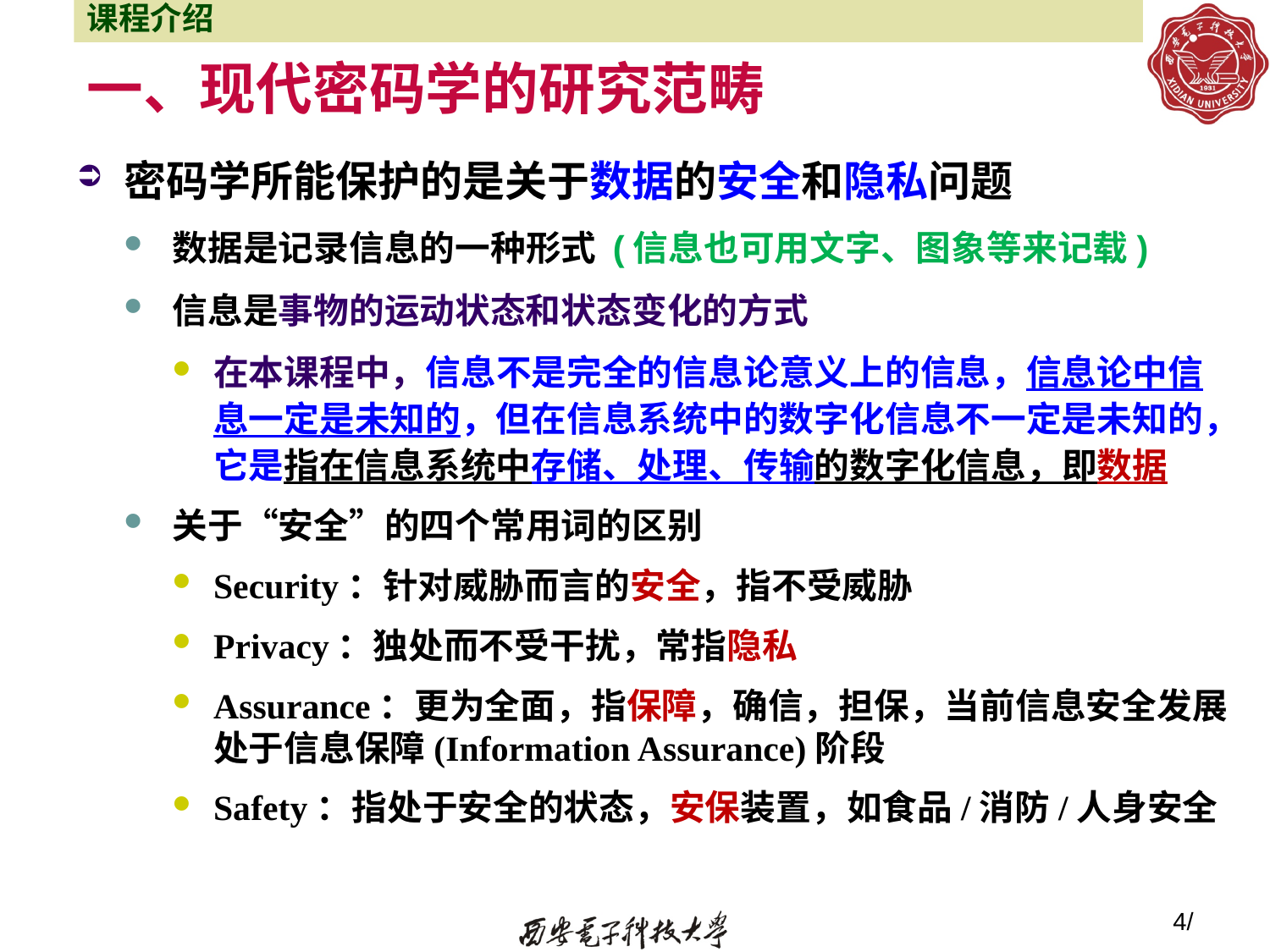

课程介绍
# 一、现代密码学的研究范畴
密码学所能保护的是关于数据的安全和隐私问题
数据是记录信息的一种形式 (信息也可用文字、图象等来记载)
信息是事物的运动状态和状态变化的方式
在本课程中，信息不是完全的信息论意义上的信息，信息论中信息一定是未知的，但在信息系统中的数字化信息不一定是未知的，它是指在信息系统中存储、处理、传输的数字化信息，即数据
关于“安全”的四个常用词的区别
Security：针对威胁而言的安全，指不受威胁
Privacy：独处而不受干扰，常指隐私
Assurance：更为全面，指保障，确信，担保，当前信息安全发展处于信息保障(Information Assurance)阶段
Safety：指处于安全的状态，安保装置，如食品/消防/人身安全
4/